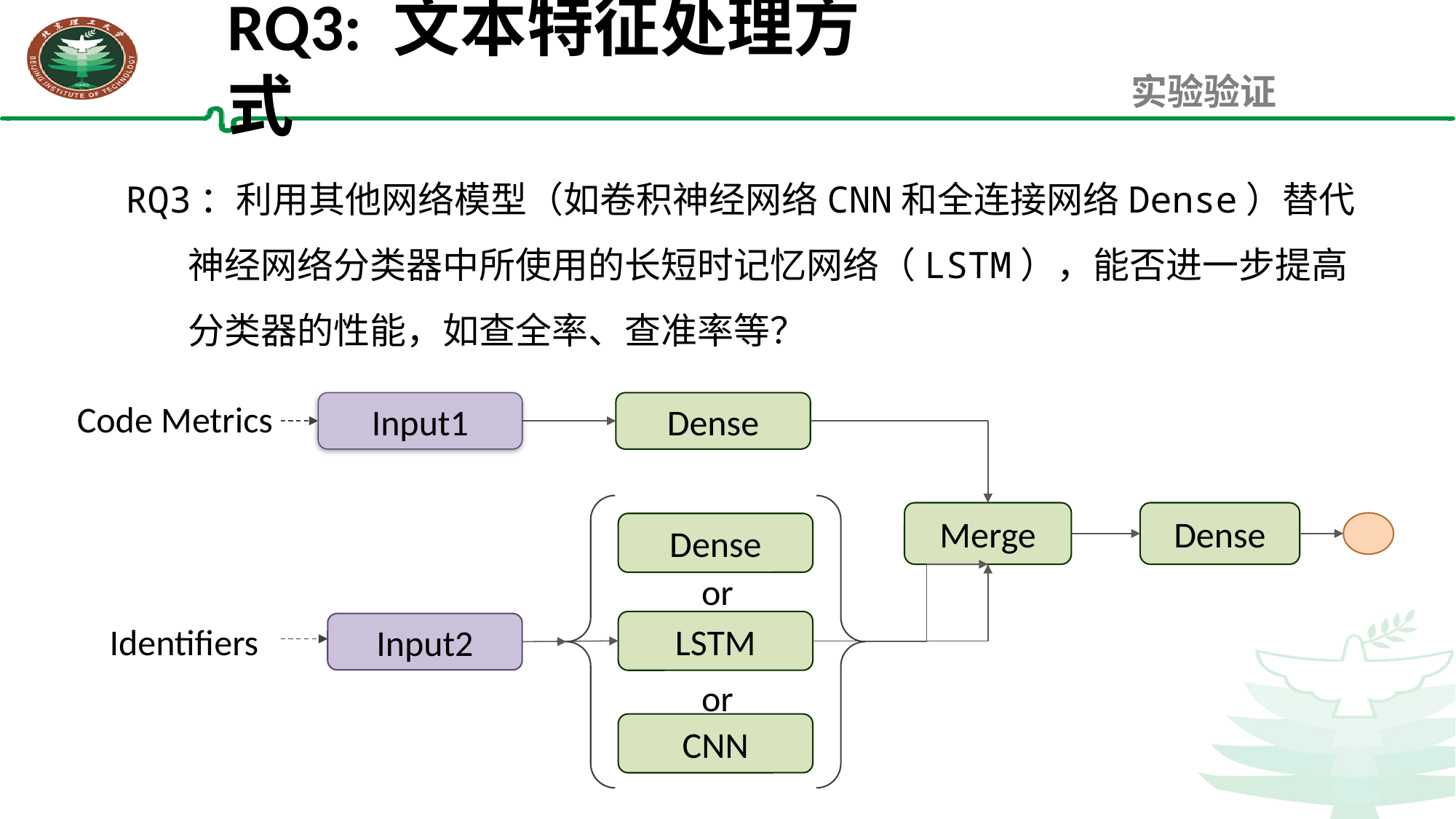

RQ3: 文本特征处理方式
实验验证
RQ3：利用其他网络模型（如卷积神经网络CNN和全连接网络Dense）替代神经网络分类器中所使用的长短时记忆网络（LSTM），能否进一步提高分类器的性能，如查全率、查准率等？

Code Metrics
Input1
Dense

Dense
CNN
or
or
Merge
Dense

LSTM
Identifiers
Input2